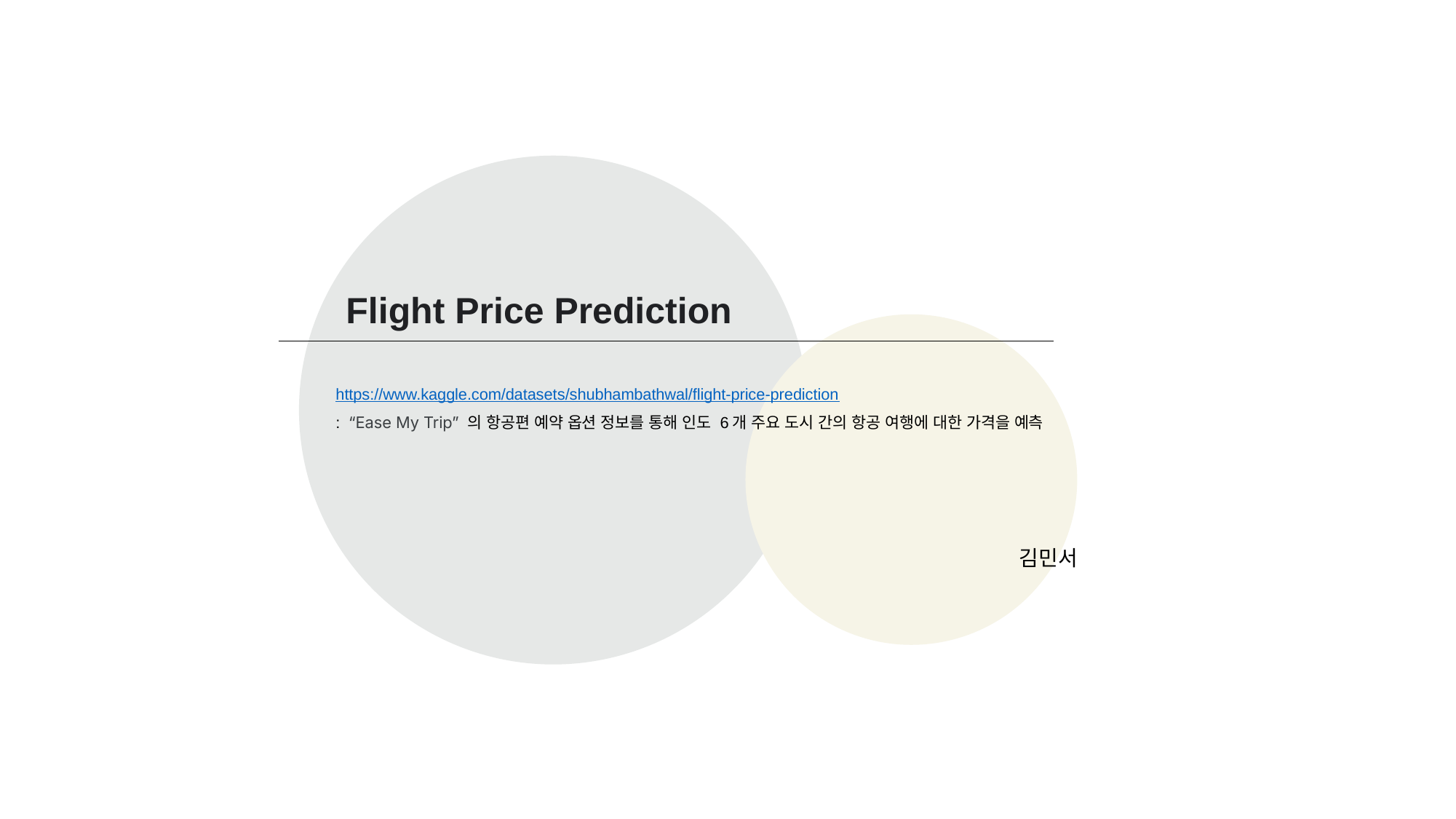

Flight Price Prediction

https://www.kaggle.com/datasets/shubhambathwal/flight-price-prediction
:  “Ease My Trip” 의 항공편 예약 옵션 정보를 통해 인도 6개 주요 도시 간의 항공 여행에 대한 가격을 예측
김민서